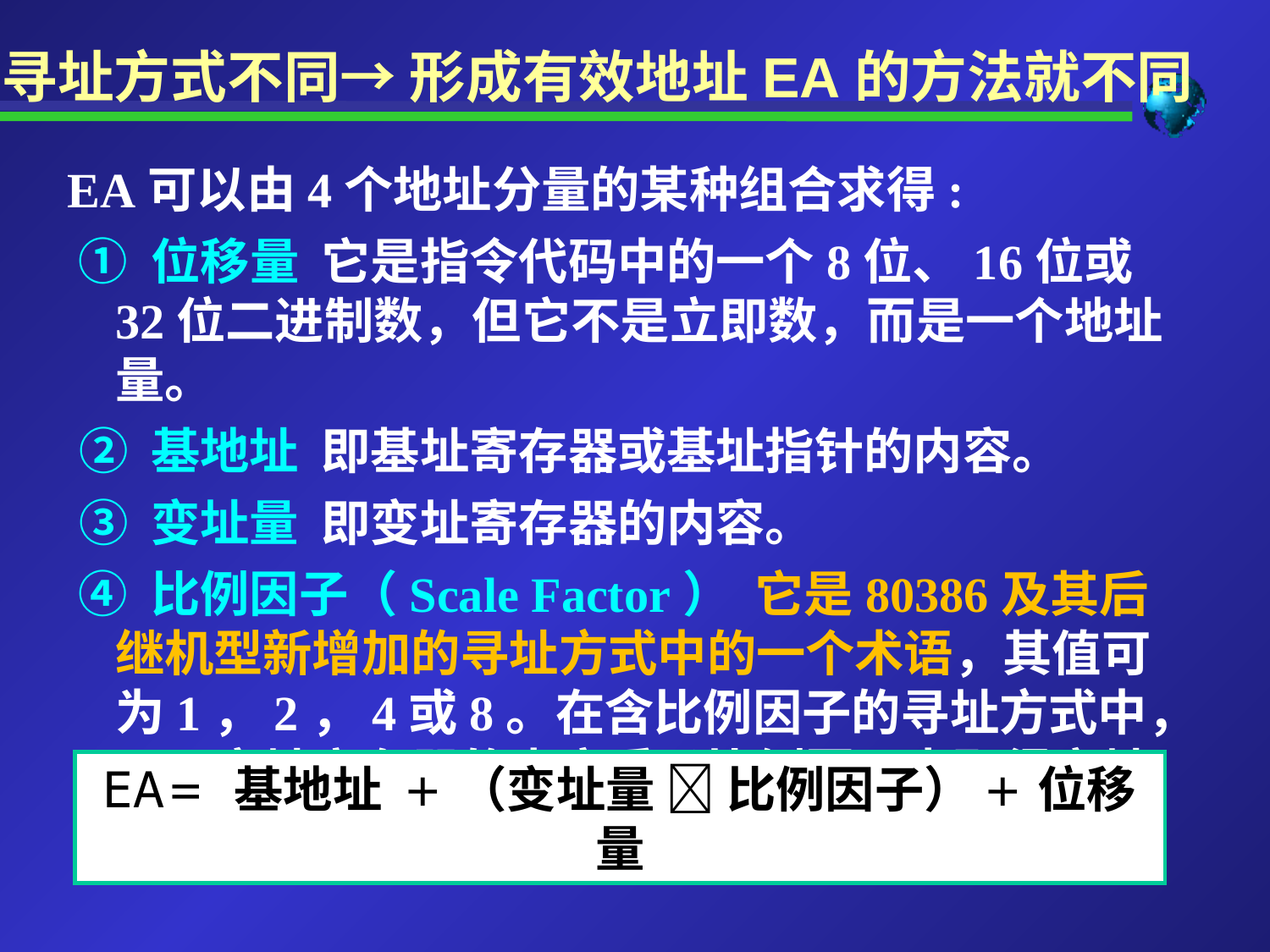

寻址方式不同→ 形成有效地址EA的方法就不同
EA可以由4个地址分量的某种组合求得:
 ① 位移量  它是指令代码中的一个8位、16位或32位二进制数，但它不是立即数，而是一个地址量。
 ② 基地址  即基址寄存器或基址指针的内容。
 ③ 变址量  即变址寄存器的内容。
 ④ 比例因子（Scale Factor）  它是80386及其后继机型新增加的寻址方式中的一个术语，其值可为1，2，4或8。在含比例因子的寻址方式中，可用变址寄存器的内容乘以比例因子来取得变址值。
EA= 基地址 +（变址量 × 比例因子）+位移量
86